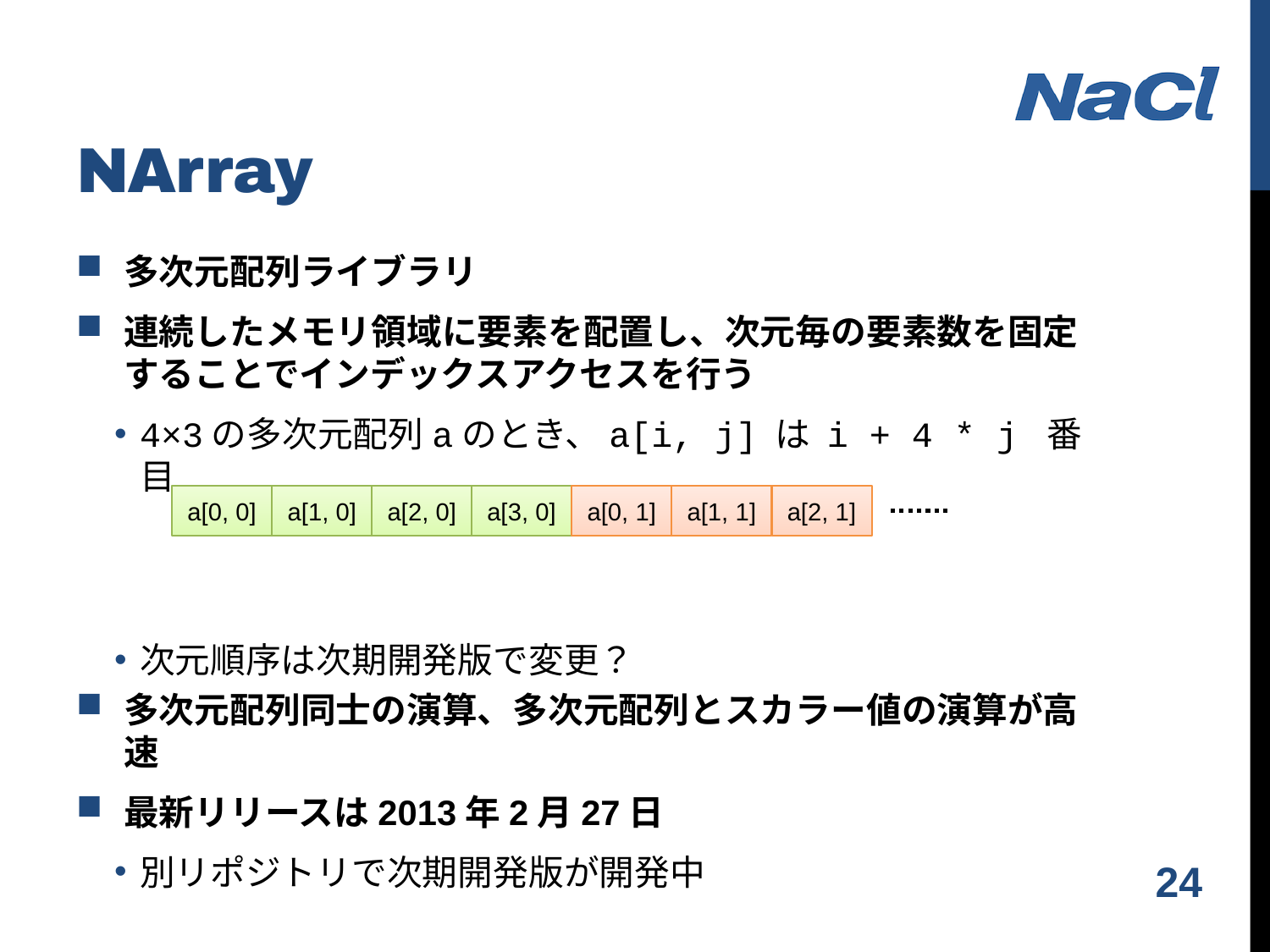

# NArray
多次元配列ライブラリ
連続したメモリ領域に要素を配置し、次元毎の要素数を固定することでインデックスアクセスを行う
4×3の多次元配列aのとき、a[i, j] は i + 4 * j 番目

次元順序は次期開発版で変更？
多次元配列同士の演算、多次元配列とスカラー値の演算が高速
最新リリースは2013年2月27日
別リポジトリで次期開発版が開発中
a[0, 0]
a[1, 0]
a[2, 0]
a[3, 0]
a[0, 1]
a[1, 1]
a[2, 1]
24